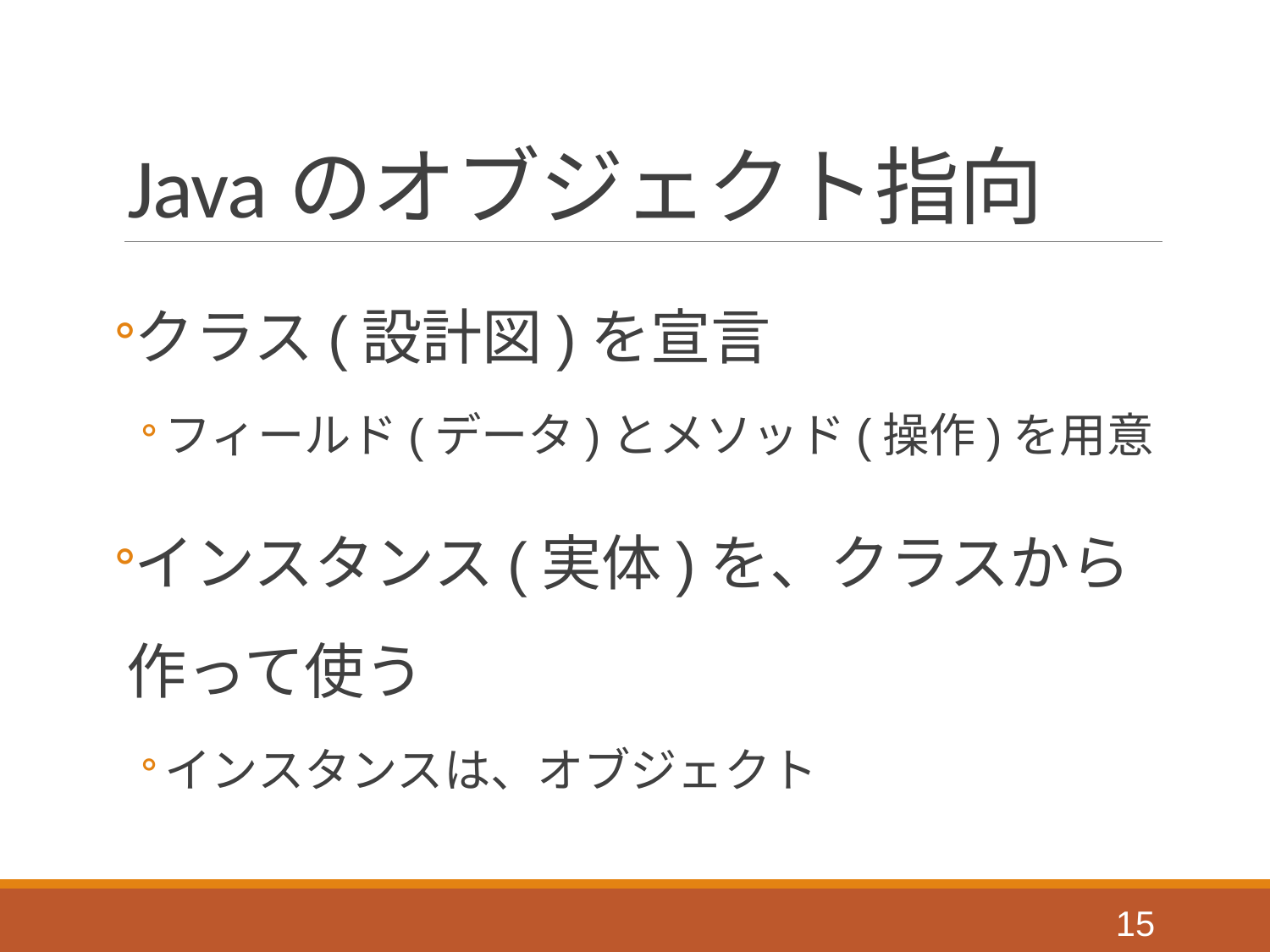

# Javaのオブジェクト指向
クラス(設計図)を宣言
フィールド(データ)とメソッド(操作)を用意
インスタンス(実体)を、クラスから作って使う
インスタンスは、オブジェクト
15